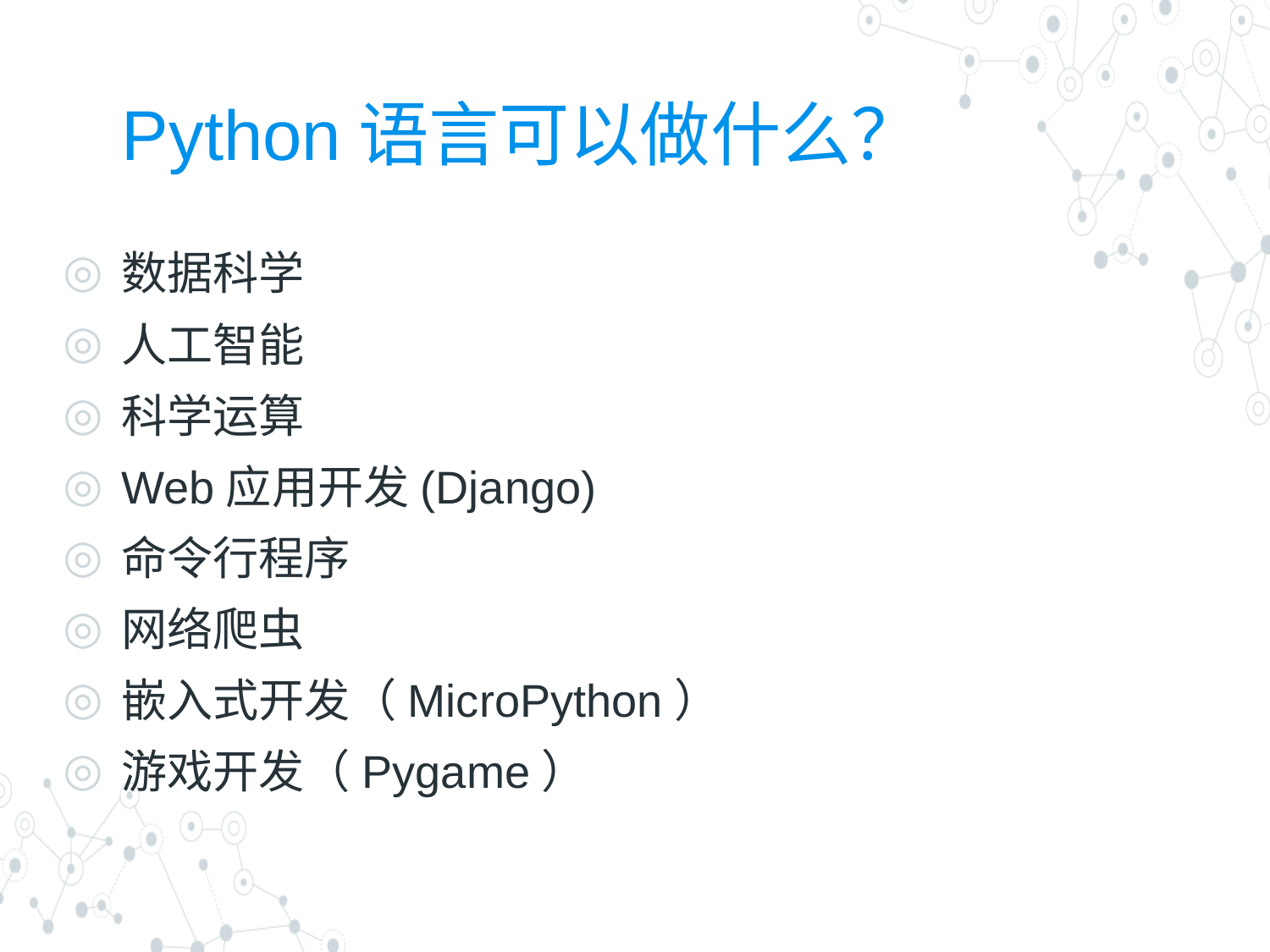

# Python语言可以做什么？
数据科学
人工智能
科学运算
Web应用开发(Django)
命令行程序
网络爬虫
嵌入式开发（MicroPython）
游戏开发（Pygame）